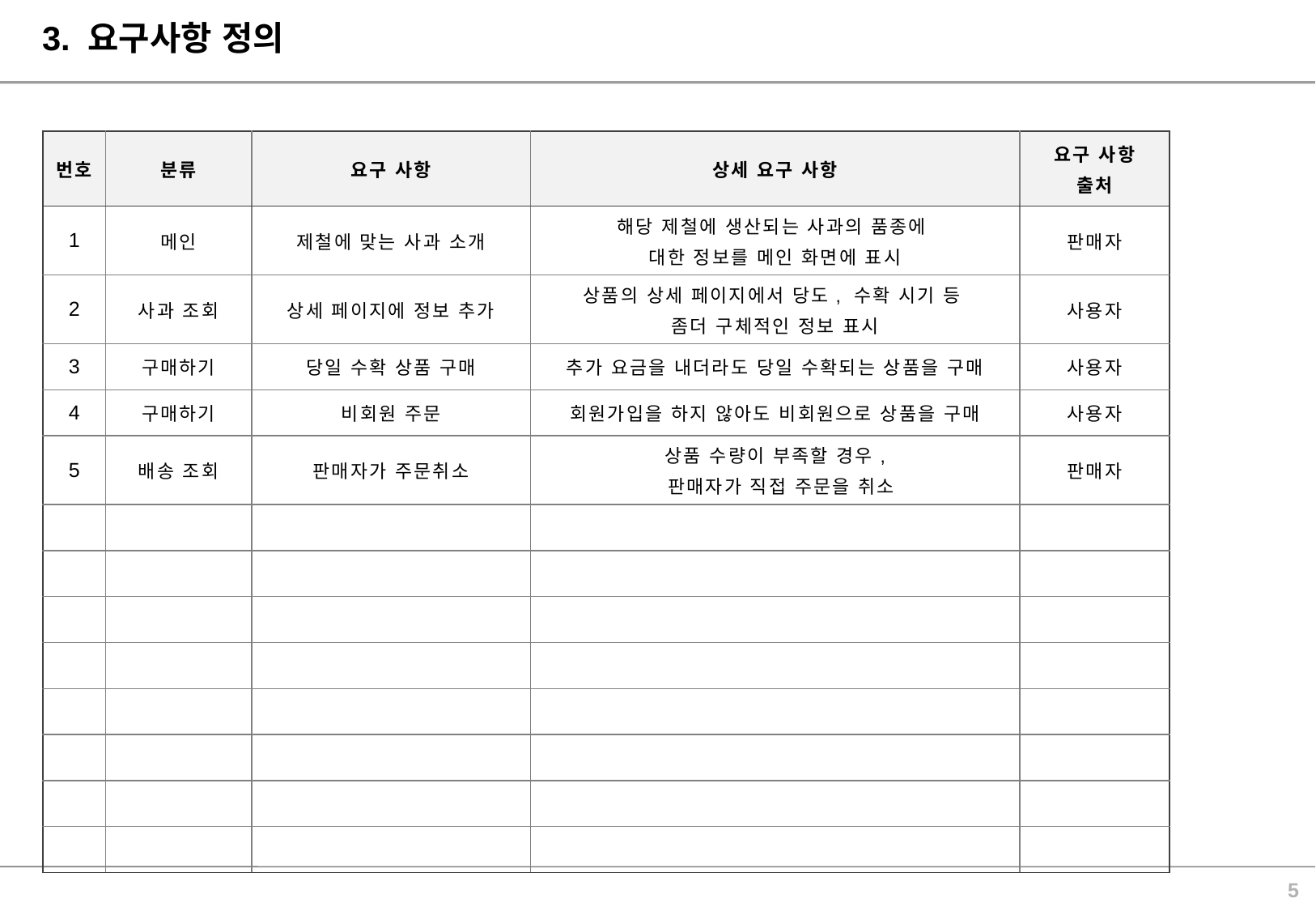

# 3. 요구사항 정의
| 번호 | 분류 | 요구 사항 | 상세 요구 사항 | 요구 사항 출처 |
| --- | --- | --- | --- | --- |
| 1 | 메인 | 제철에 맞는 사과 소개 | 해당 제철에 생산되는 사과의 품종에 대한 정보를 메인 화면에 표시 | 판매자 |
| 2 | 사과 조회 | 상세 페이지에 정보 추가 | 상품의 상세 페이지에서 당도, 수확 시기 등 좀더 구체적인 정보 표시 | 사용자 |
| 3 | 구매하기 | 당일 수확 상품 구매 | 추가 요금을 내더라도 당일 수확되는 상품을 구매 | 사용자 |
| 4 | 구매하기 | 비회원 주문 | 회원가입을 하지 않아도 비회원으로 상품을 구매 | 사용자 |
| 5 | 배송 조회 | 판매자가 주문취소 | 상품 수량이 부족할 경우, 판매자가 직접 주문을 취소 | 판매자 |
|  |  |  |  |  |
|  |  |  |  |  |
|  |  |  |  |  |
|  |  |  |  |  |
|  |  |  |  |  |
|  |  |  |  |  |
|  |  |  |  |  |
|  |  |  |  |  |
5